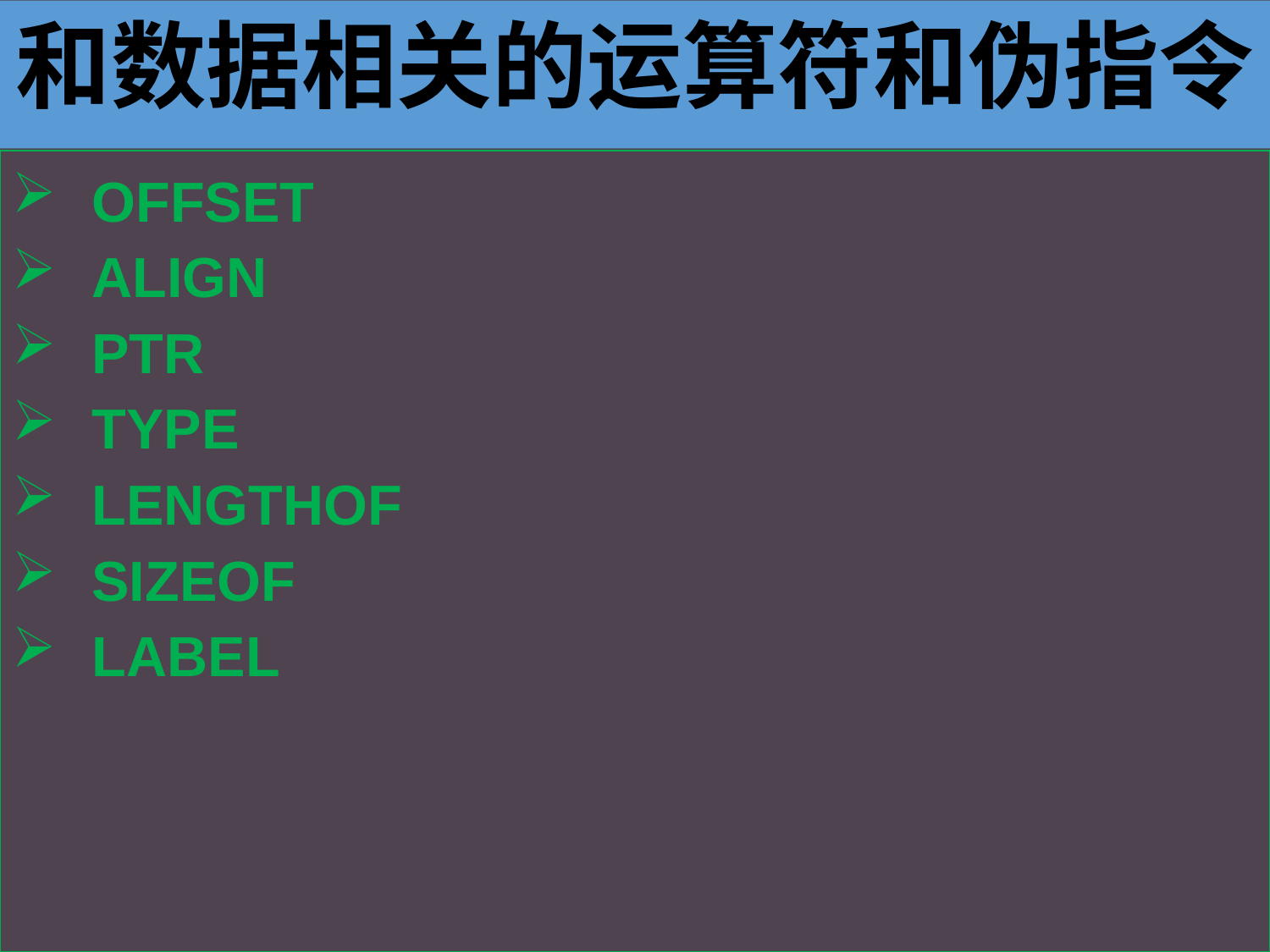

和数据相关的运算符和伪指令
OFFSET
ALIGN
PTR
TYPE
LENGTHOF
SIZEOF
LABEL